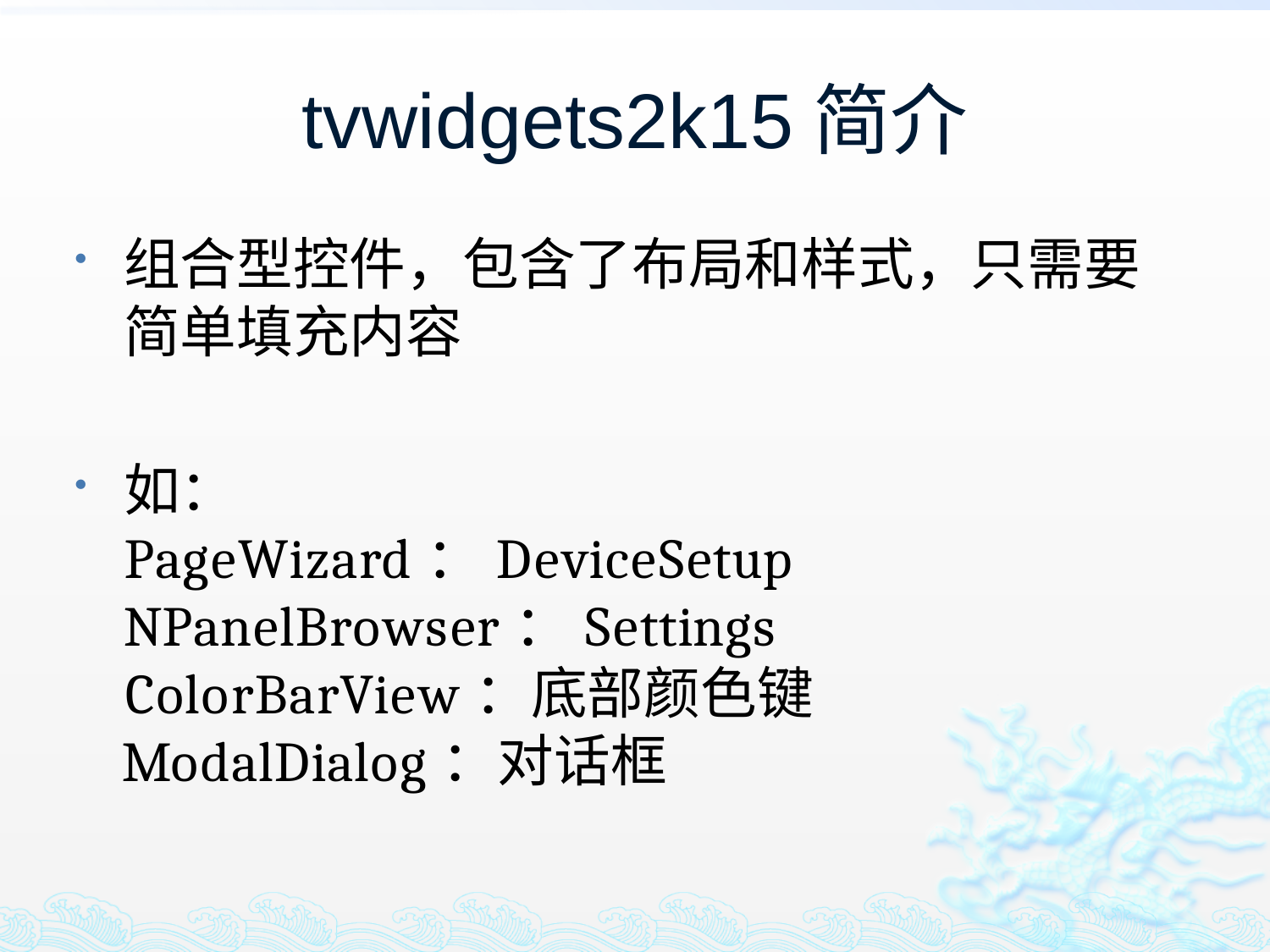

# tvwidgets2k15简介
组合型控件，包含了布局和样式，只需要简单填充内容

如：
PageWizard：DeviceSetup
NPanelBrowser：Settings
ColorBarView：底部颜色键
ModalDialog：对话框